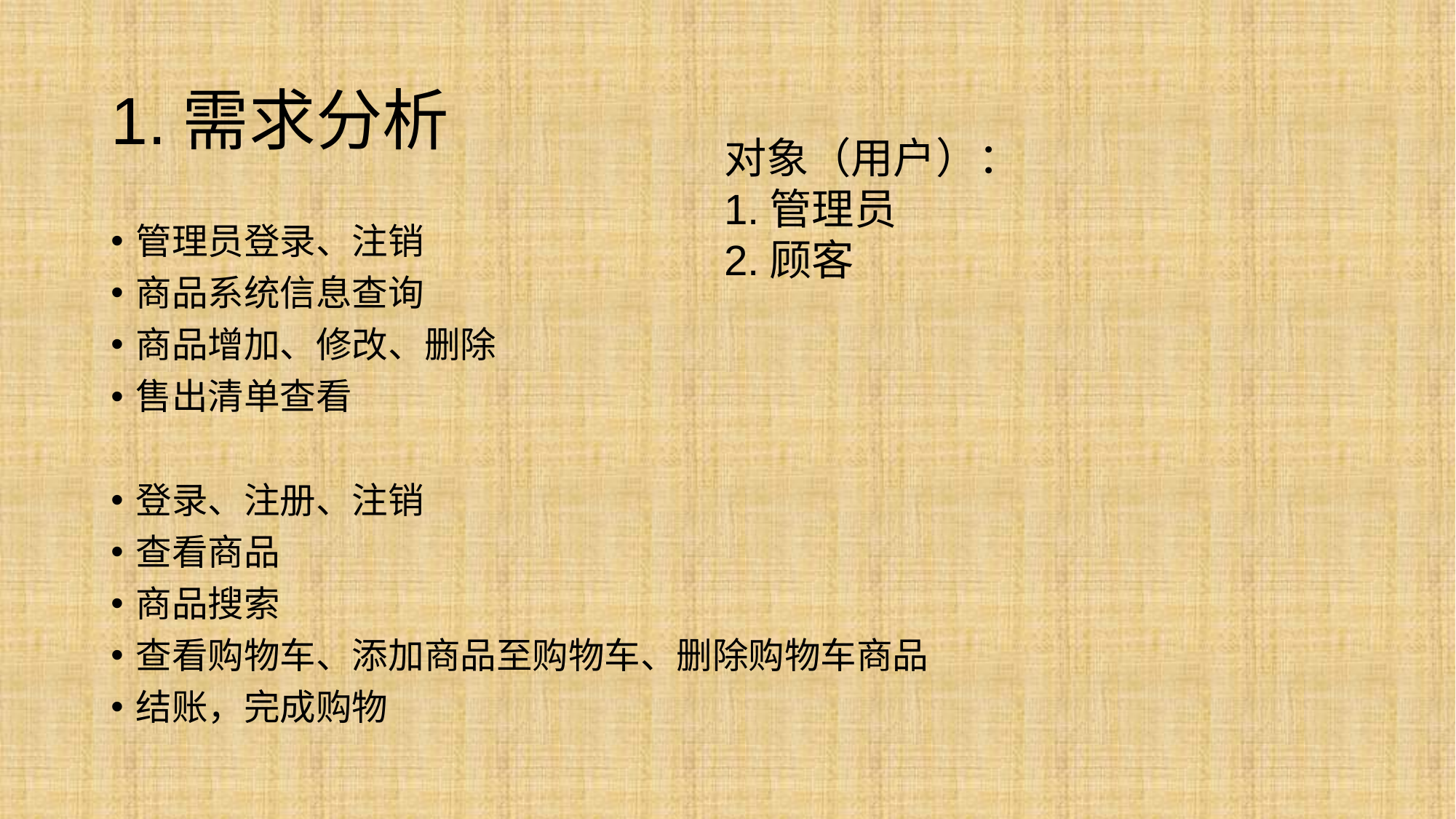

# 1.需求分析
对象（用户）：
1.管理员
2.顾客
管理员登录、注销
商品系统信息查询
商品增加、修改、删除
售出清单查看

登录、注册、注销
查看商品
商品搜索
查看购物车、添加商品至购物车、删除购物车商品
结账，完成购物